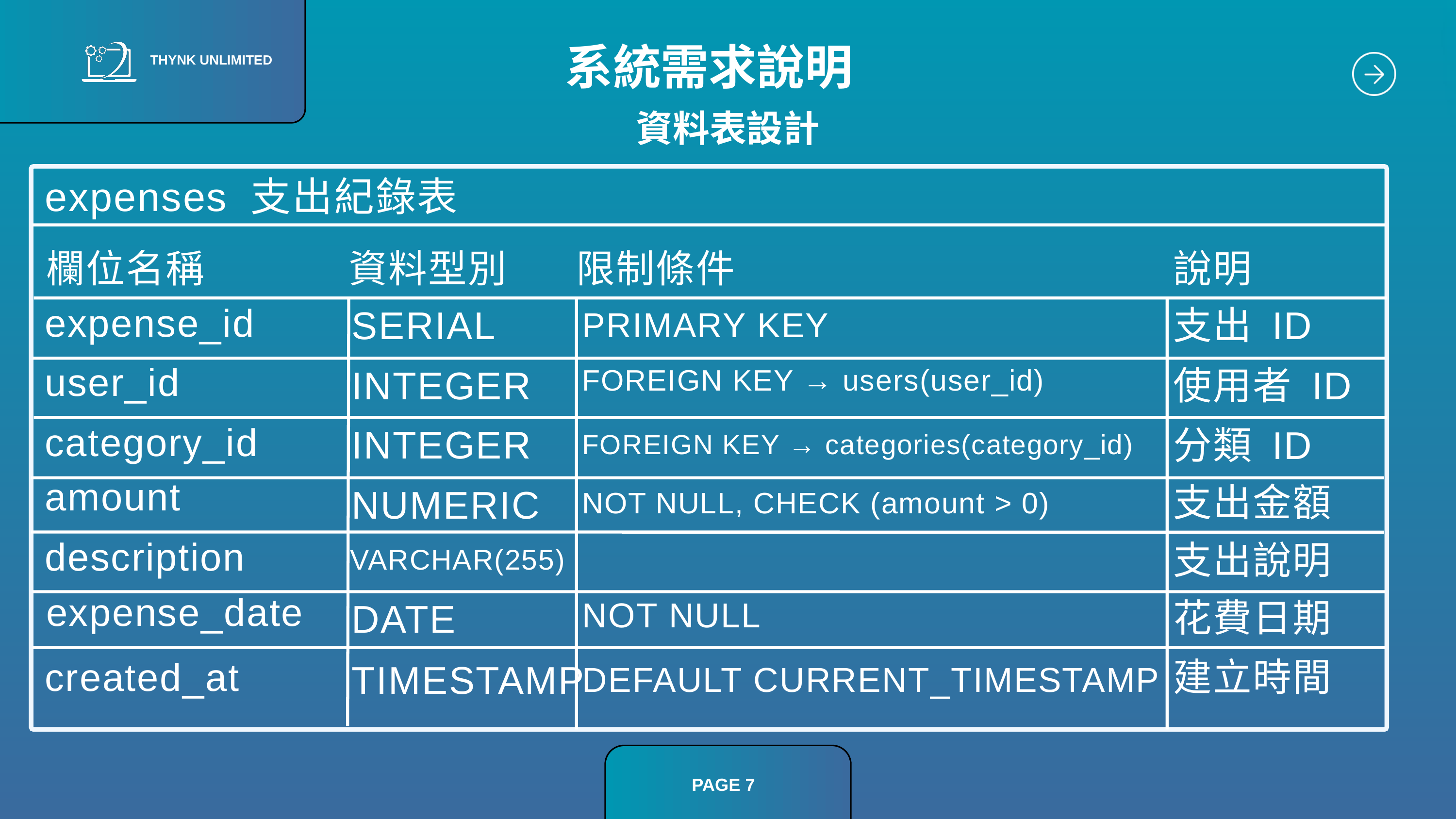

系統需求說明

THYNK UNLIMITED
資料表設計

expenses 支出紀錄表

欄位名稱
資料型別
限制條件
說明

expense_id
SERIAL
支出 ID
PRIMARY KEY

user_id
FOREIGN KEY → users(user_id)
INTEGER
使用者 ID

category_id
INTEGER
分類 ID
FOREIGN KEY → categories(category_id)

amount
支出金額
NUMERIC
NOT NULL, CHECK (amount > 0)

description
支出說明
VARCHAR(255)

expense_date
NOT NULL
花費日期
DATE

created_at
建立時間
TIMESTAMP

DEFAULT CURRENT_TIMESTAMP

PAGE 7